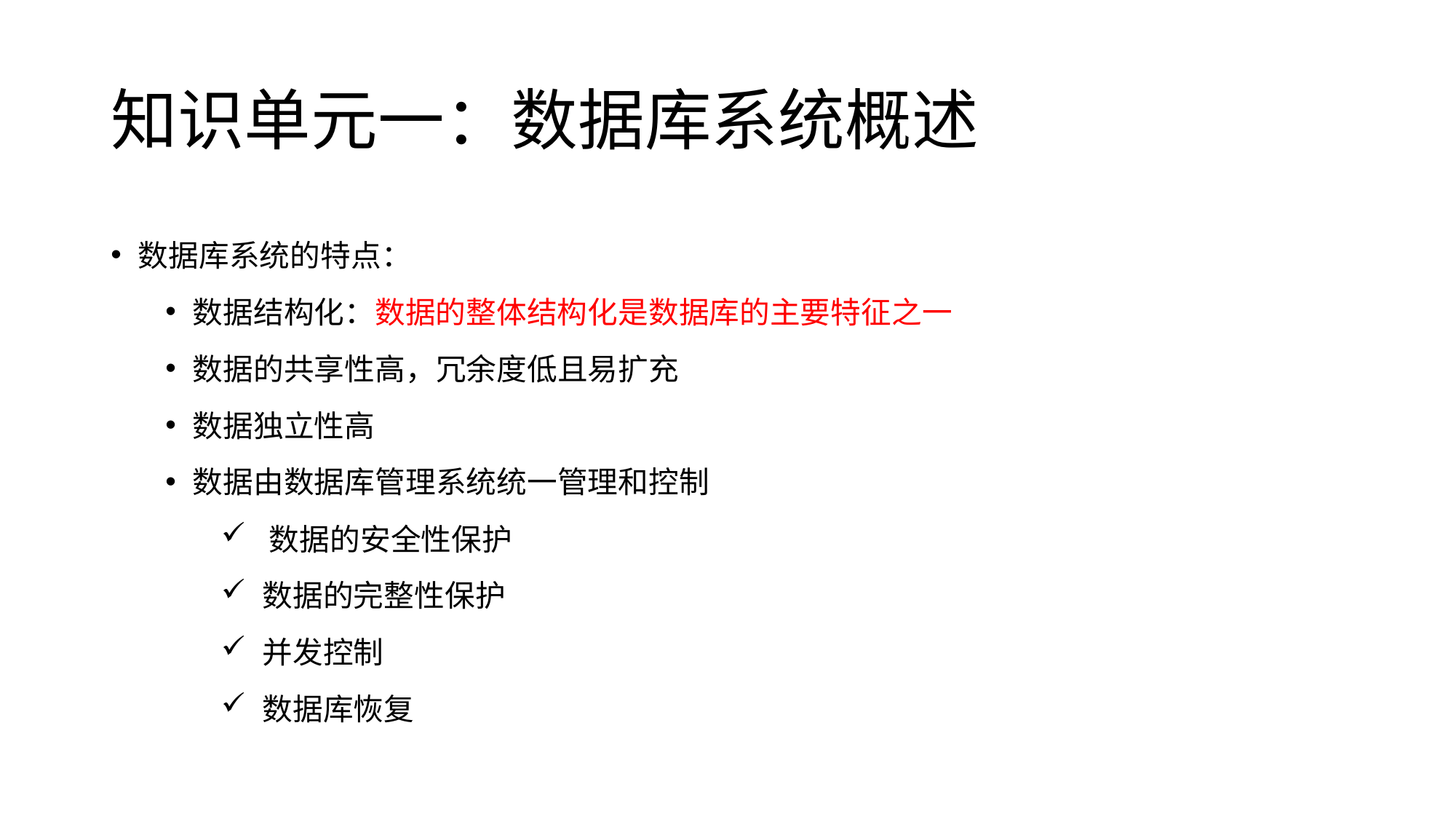

# 知识单元一：数据库系统概述
数据库系统的特点：
数据结构化：数据的整体结构化是数据库的主要特征之一
数据的共享性高，冗余度低且易扩充
数据独立性高
数据由数据库管理系统统一管理和控制
  数据的安全性保护
 数据的完整性保护
 并发控制
 数据库恢复